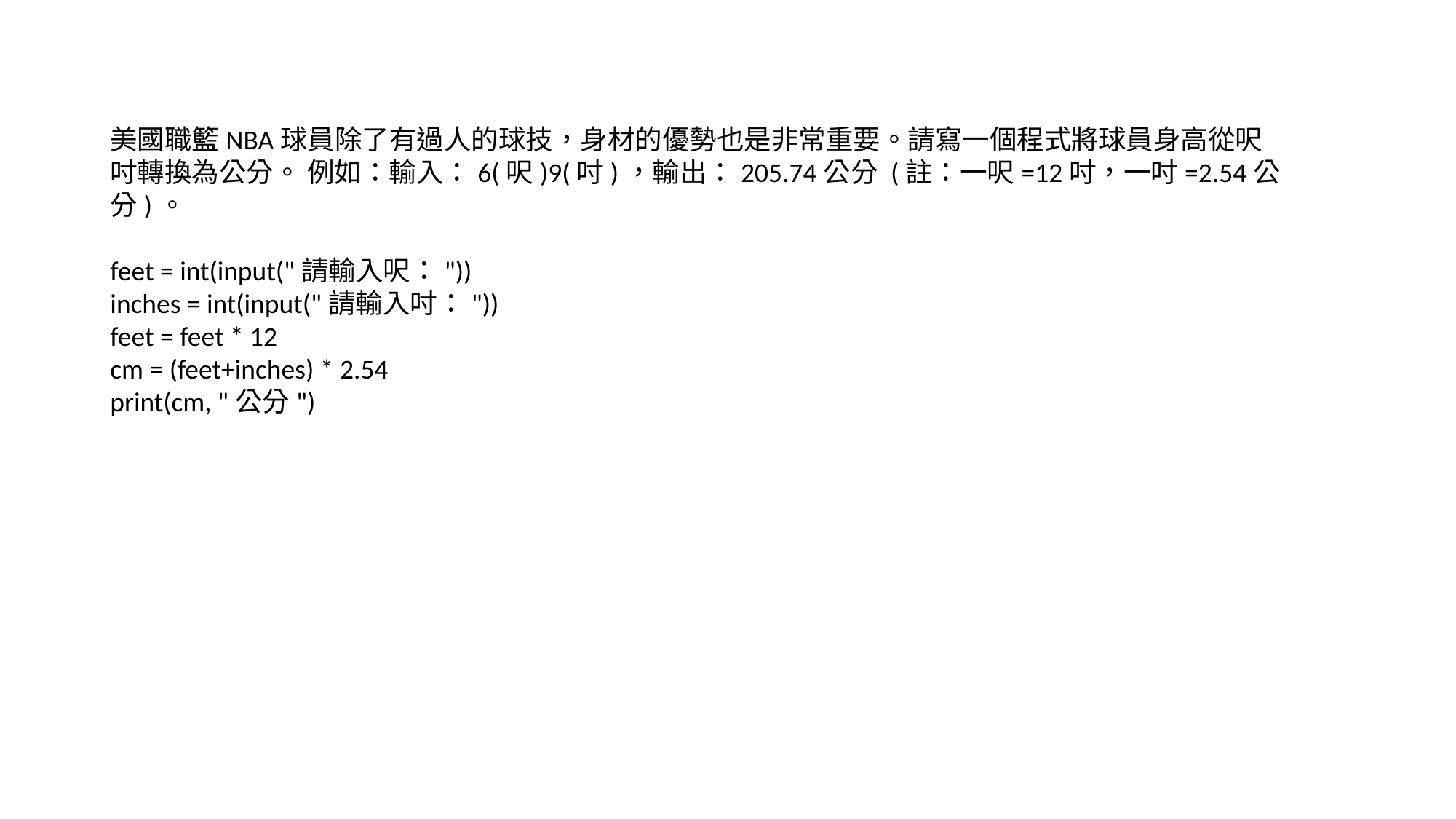

美國職籃NBA球員除了有過人的球技，身材的優勢也是非常重要。請寫一個程式將球員身高從呎吋轉換為公分。 例如：輸入：6(呎)9(吋)，輸出：205.74公分 (註：一呎=12吋，一吋=2.54公分)。

feet = int(input("請輸入呎："))
inches = int(input("請輸入吋："))
feet = feet * 12
cm = (feet+inches) * 2.54
print(cm, "公分")